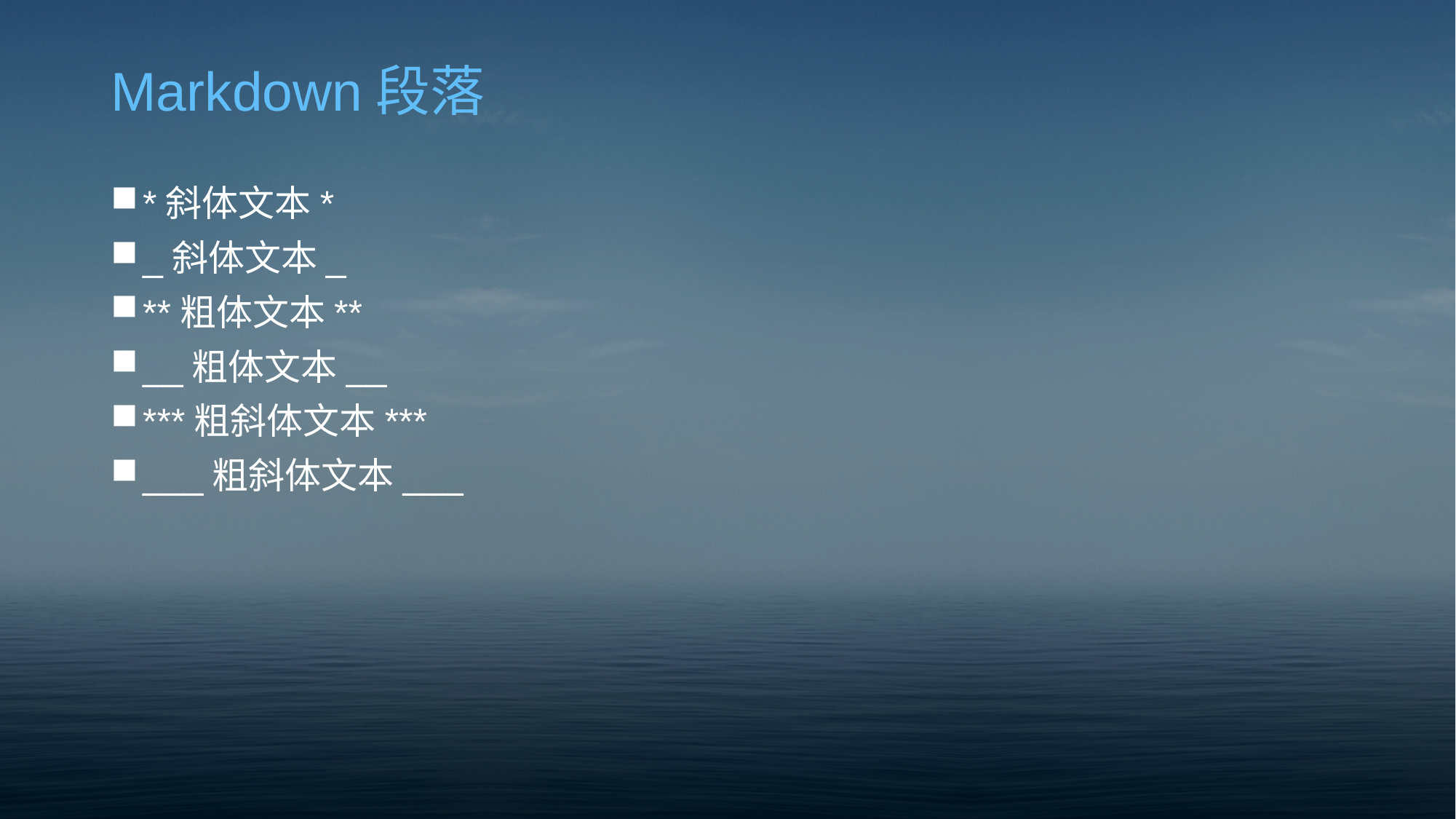

# Markdown段落
*斜体文本*
_斜体文本_
**粗体文本**
__粗体文本__
***粗斜体文本***
___粗斜体文本___